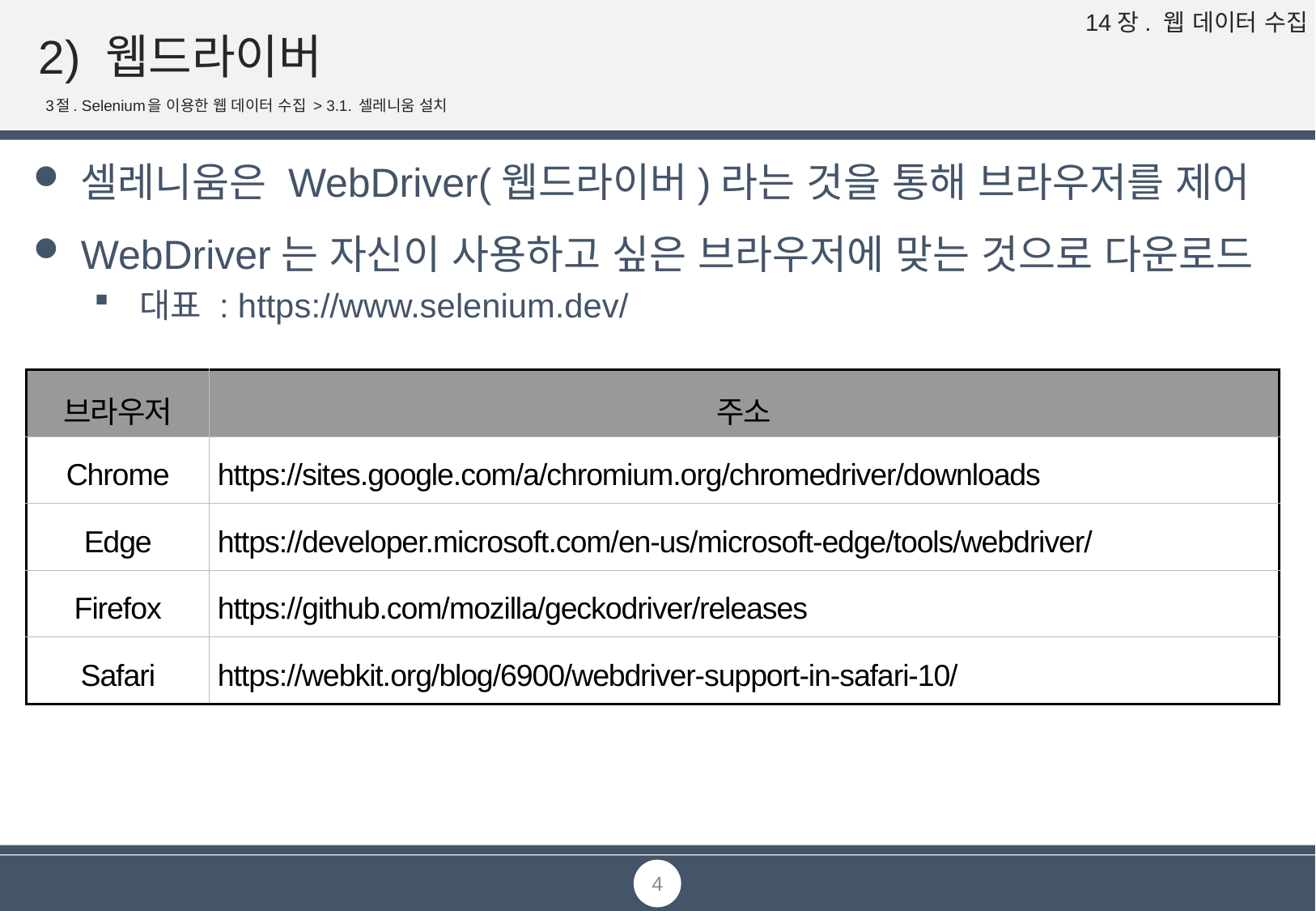

# 2) 웹드라이버
3절. Selenium을 이용한 웹 데이터 수집 > 3.1. 셀레니움 설치
셀레니움은 WebDriver(웹드라이버)라는 것을 통해 브라우저를 제어
WebDriver는 자신이 사용하고 싶은 브라우저에 맞는 것으로 다운로드
대표 : https://www.selenium.dev/
| 브라우저 | 주소 |
| --- | --- |
| Chrome | https://sites.google.com/a/chromium.org/chromedriver/downloads |
| Edge | https://developer.microsoft.com/en-us/microsoft-edge/tools/webdriver/ |
| Firefox | https://github.com/mozilla/geckodriver/releases |
| Safari | https://webkit.org/blog/6900/webdriver-support-in-safari-10/ |
4